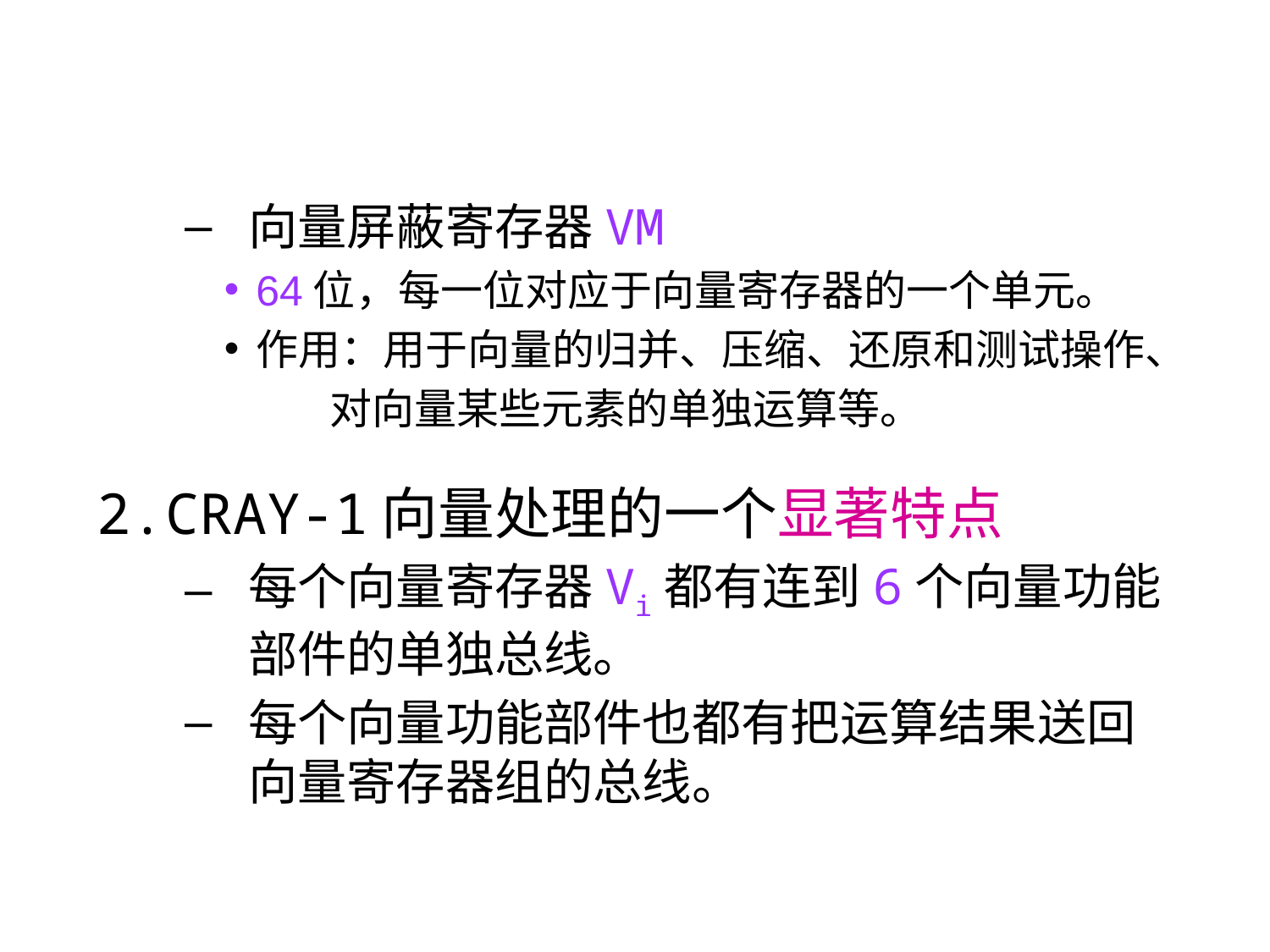

向量屏蔽寄存器VM
64位，每一位对应于向量寄存器的一个单元。
作用：用于向量的归并、压缩、还原和测试操作、
          对向量某些元素的单独运算等。
CRAY-1向量处理的一个显著特点
每个向量寄存器Vi都有连到6个向量功能部件的单独总线。
每个向量功能部件也都有把运算结果送回向量寄存器组的总线。